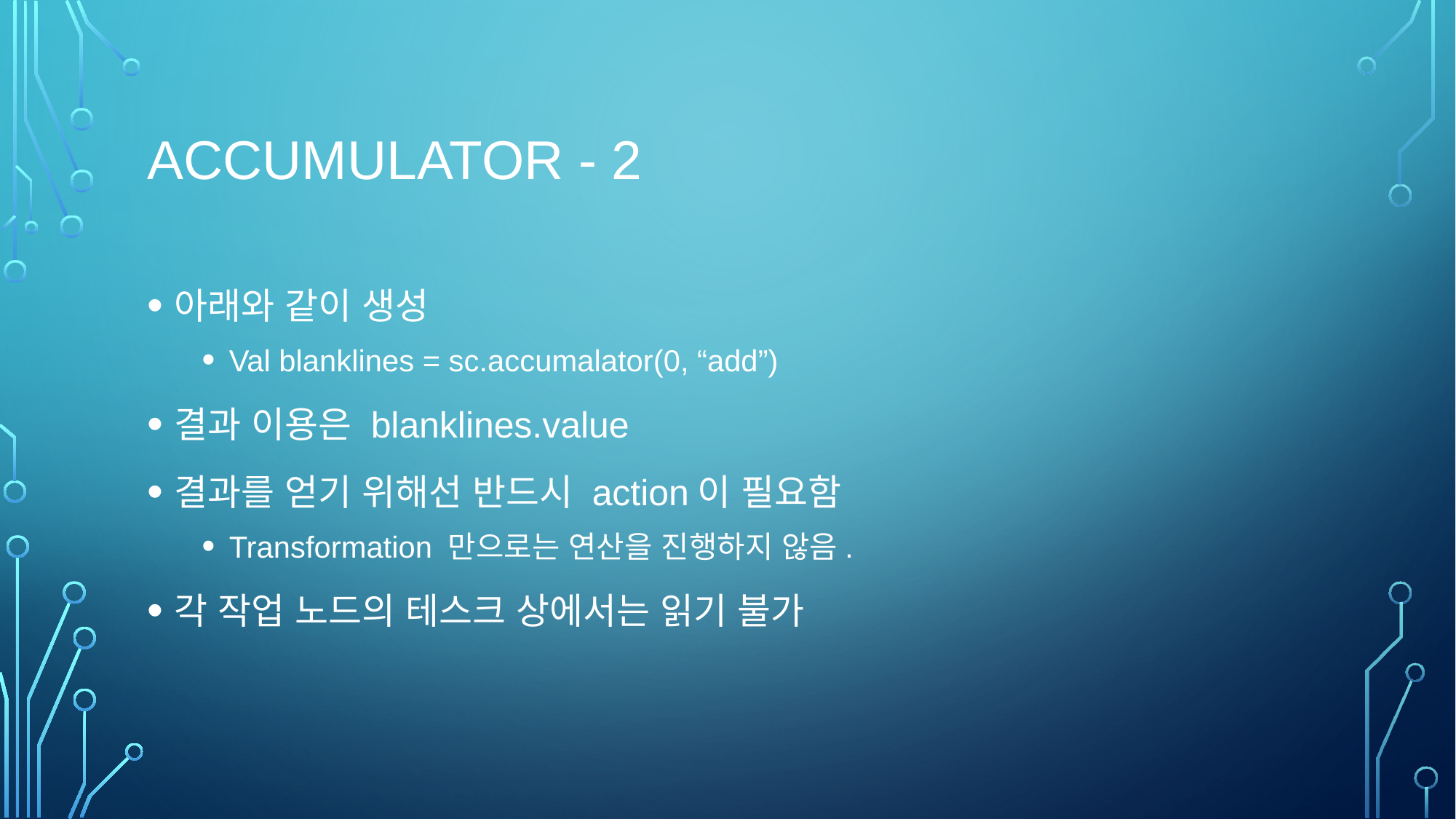

# Accumulator - 2
아래와 같이 생성
Val blanklines = sc.accumalator(0, “add”)
결과 이용은 blanklines.value
결과를 얻기 위해선 반드시 action이 필요함
Transformation 만으로는 연산을 진행하지 않음.
각 작업 노드의 테스크 상에서는 읽기 불가